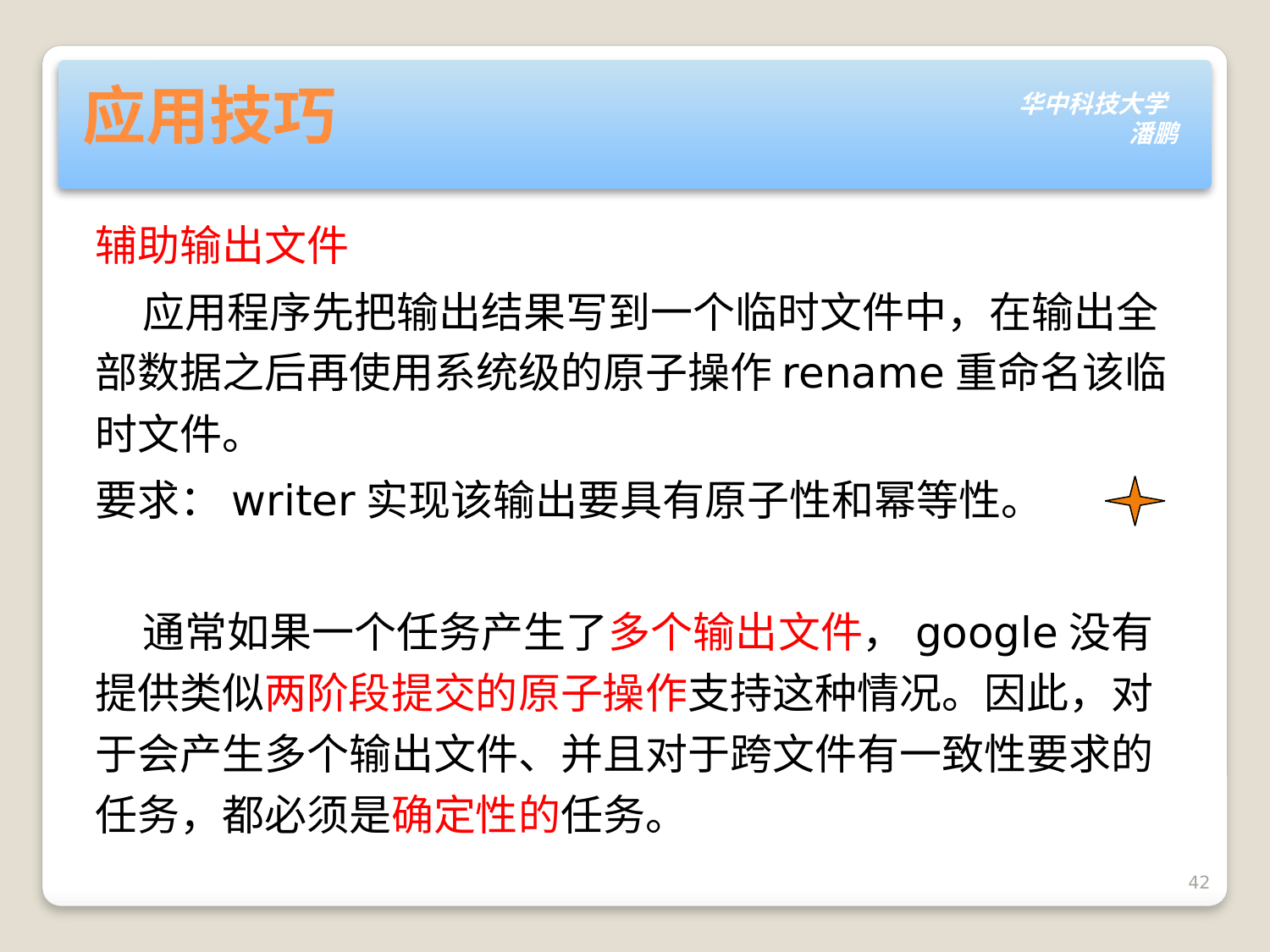

# 应用技巧
辅助输出文件
    应用程序先把输出结果写到一个临时文件中，在输出全部数据之后再使用系统级的原子操作rename重命名该临时文件。
要求：writer实现该输出要具有原子性和幂等性。

    通常如果一个任务产生了多个输出文件，google没有提供类似两阶段提交的原子操作支持这种情况。因此，对于会产生多个输出文件、并且对于跨文件有一致性要求的任务，都必须是确定性的任务。

42